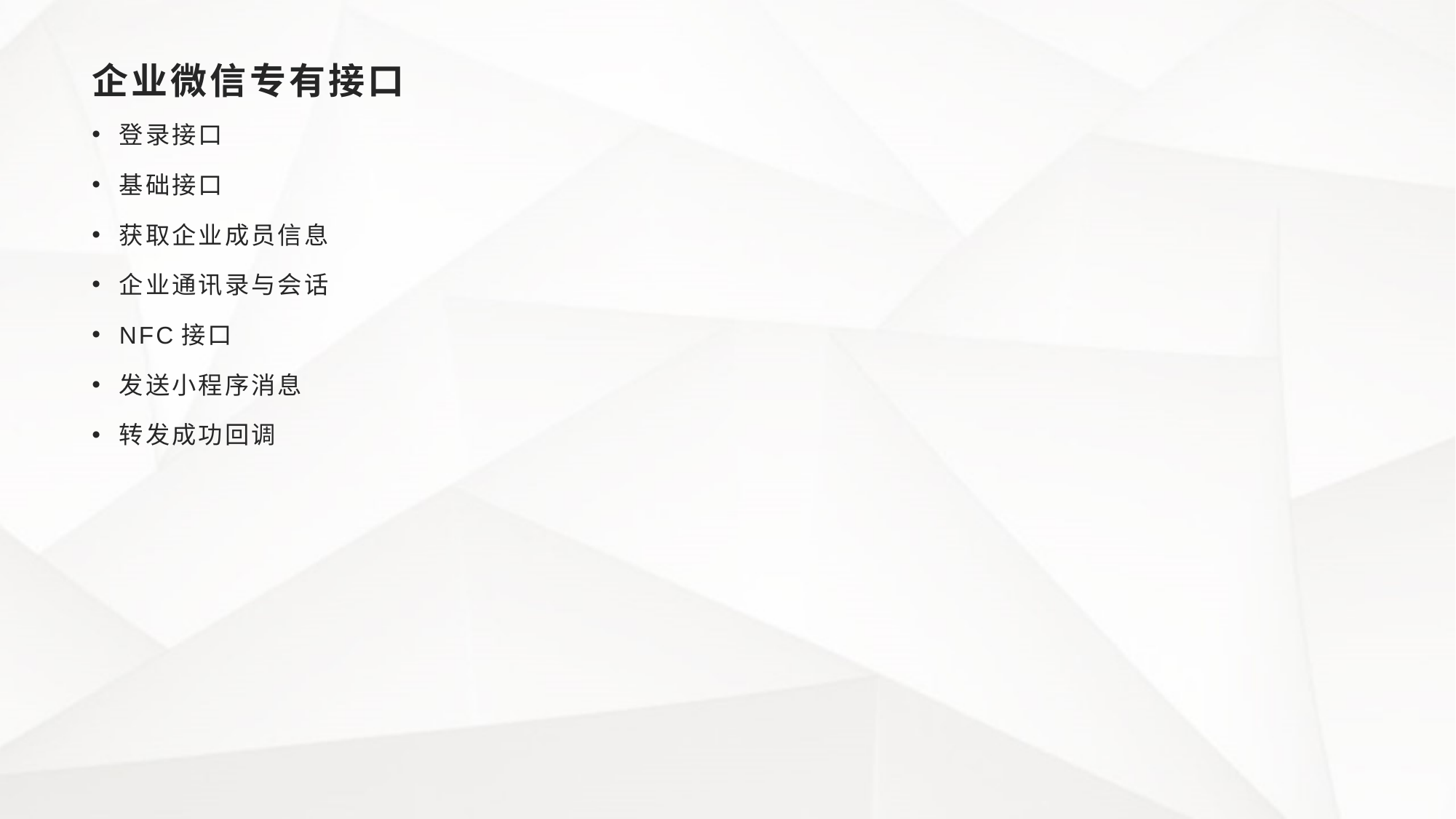

# 企业微信专有接口
登录接口
基础接口
获取企业成员信息
企业通讯录与会话
NFC接口
发送小程序消息
转发成功回调